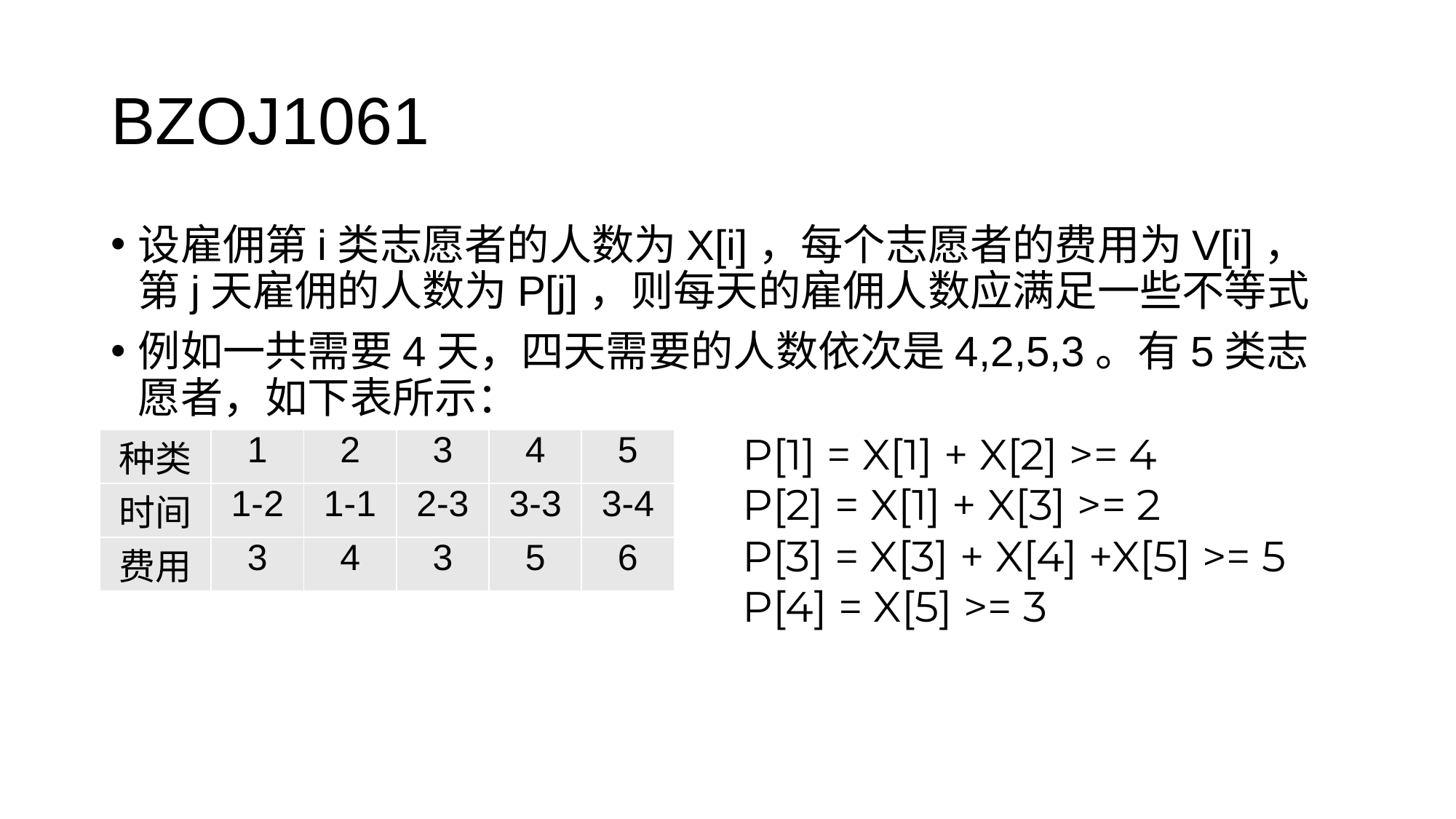

# BZOJ1061
设雇佣第i类志愿者的人数为X[i]，每个志愿者的费用为V[i]，第j天雇佣的人数为P[j]，则每天的雇佣人数应满足一些不等式
例如一共需要4天，四天需要的人数依次是4,2,5,3。有5类志愿者，如下表所示：

P[1] = X[1] + X[2] >= 4
P[2] = X[1] + X[3] >= 2
P[3] = X[3] + X[4] +X[5] >= 5
P[4] = X[5] >= 3

| 种类 | 1 | 2 | 3 | 4 | 5 |
| --- | --- | --- | --- | --- | --- |
| 时间 | 1-2 | 1-1 | 2-3 | 3-3 | 3-4 |
| 费用 | 3 | 4 | 3 | 5 | 6 |